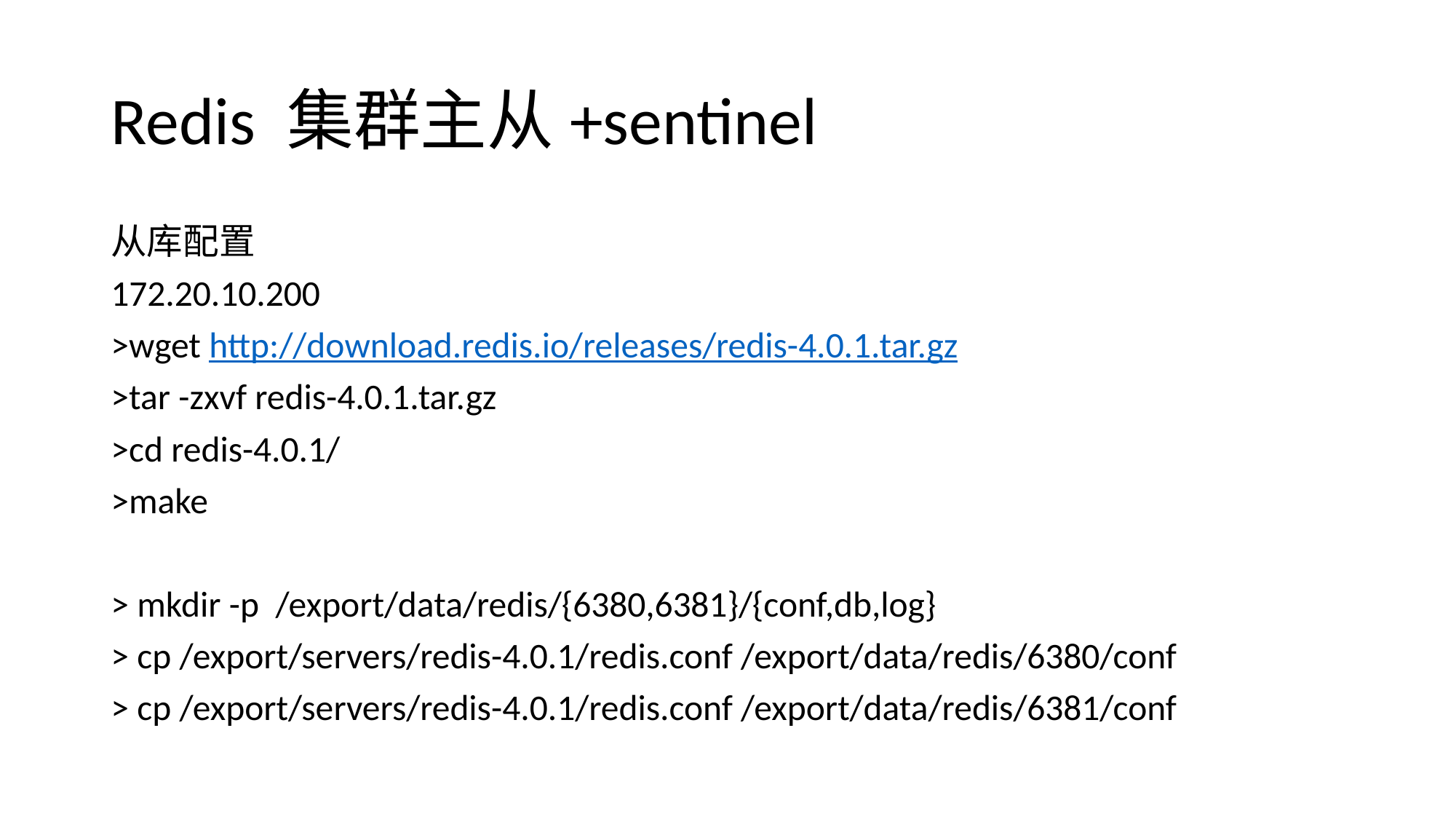

# Redis 集群主从+sentinel
从库配置
172.20.10.200
>wget http://download.redis.io/releases/redis-4.0.1.tar.gz
>tar -zxvf redis-4.0.1.tar.gz
>cd redis-4.0.1/
>make

> mkdir -p  /export/data/redis/{6380,6381}/{conf,db,log}
> cp /export/servers/redis-4.0.1/redis.conf /export/data/redis/6380/conf
> cp /export/servers/redis-4.0.1/redis.conf /export/data/redis/6381/conf